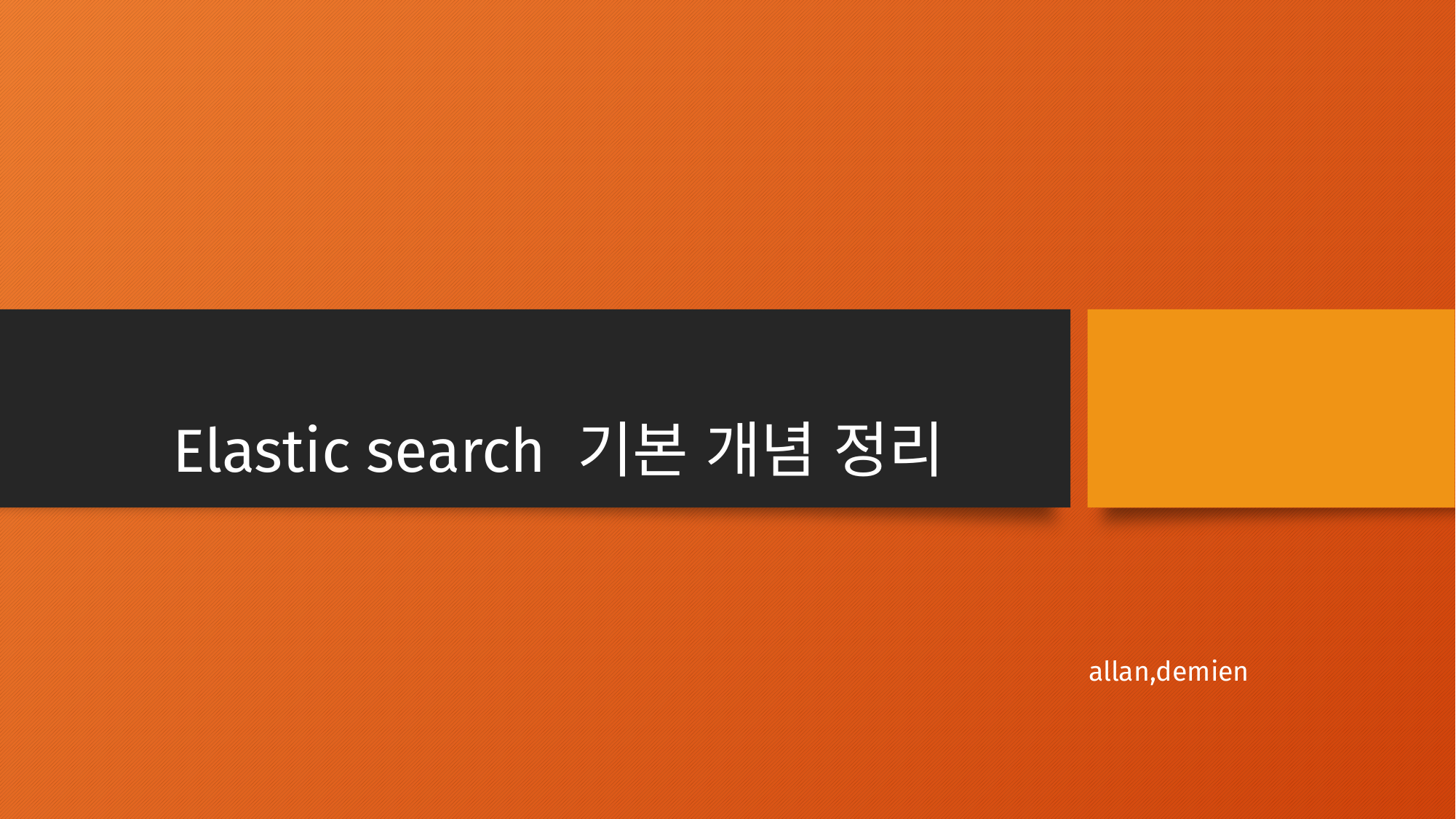

# Elastic search 기본 개념 정리
allan,demien